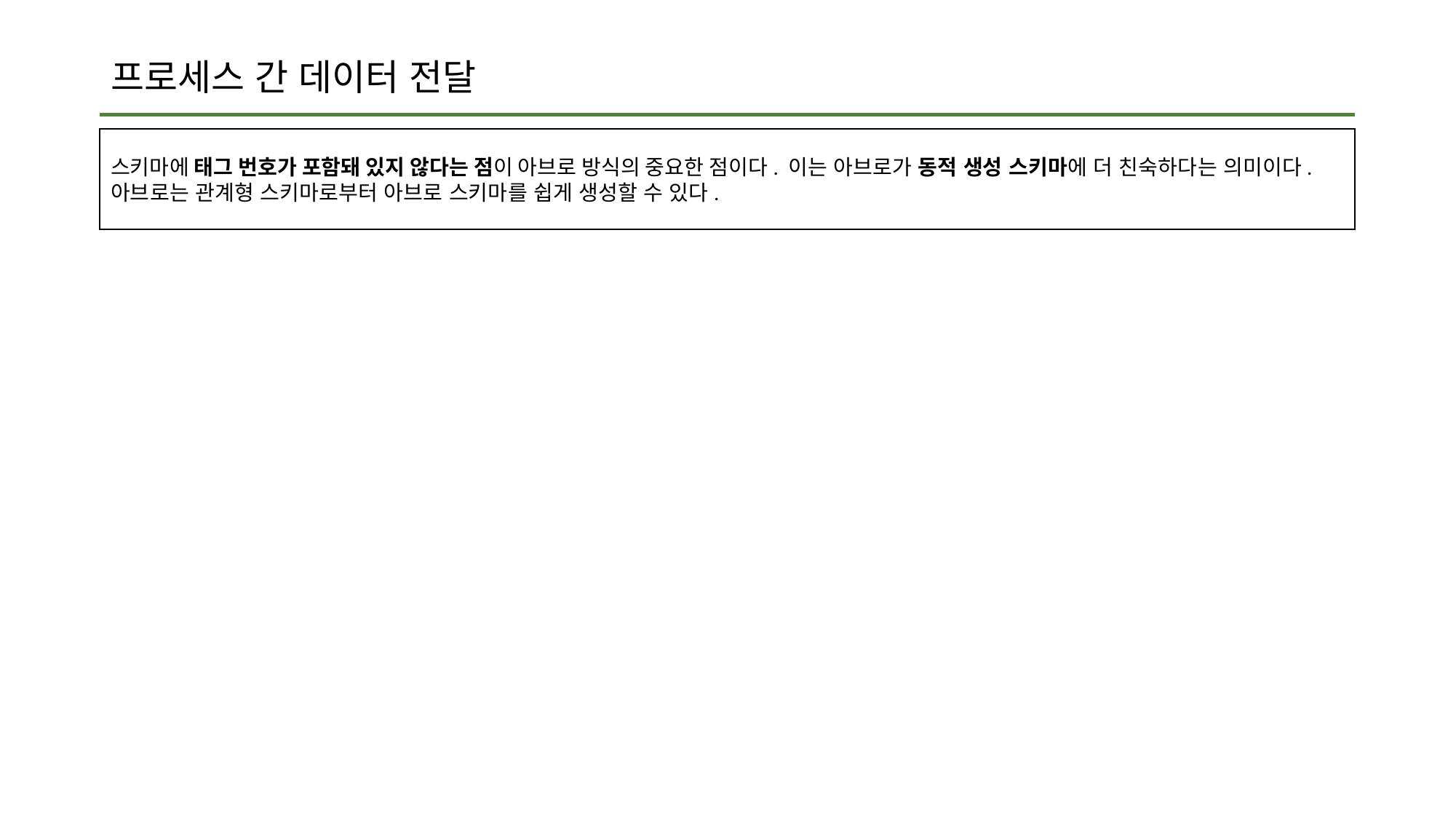

# 프로세스 간 데이터 전달
스키마에 태그 번호가 포함돼 있지 않다는 점이 아브로 방식의 중요한 점이다. 이는 아브로가 동적 생성 스키마에 더 친숙하다는 의미이다.  아브로는 관계형 스키마로부터 아브로 스키마를 쉽게 생성할 수 있다.